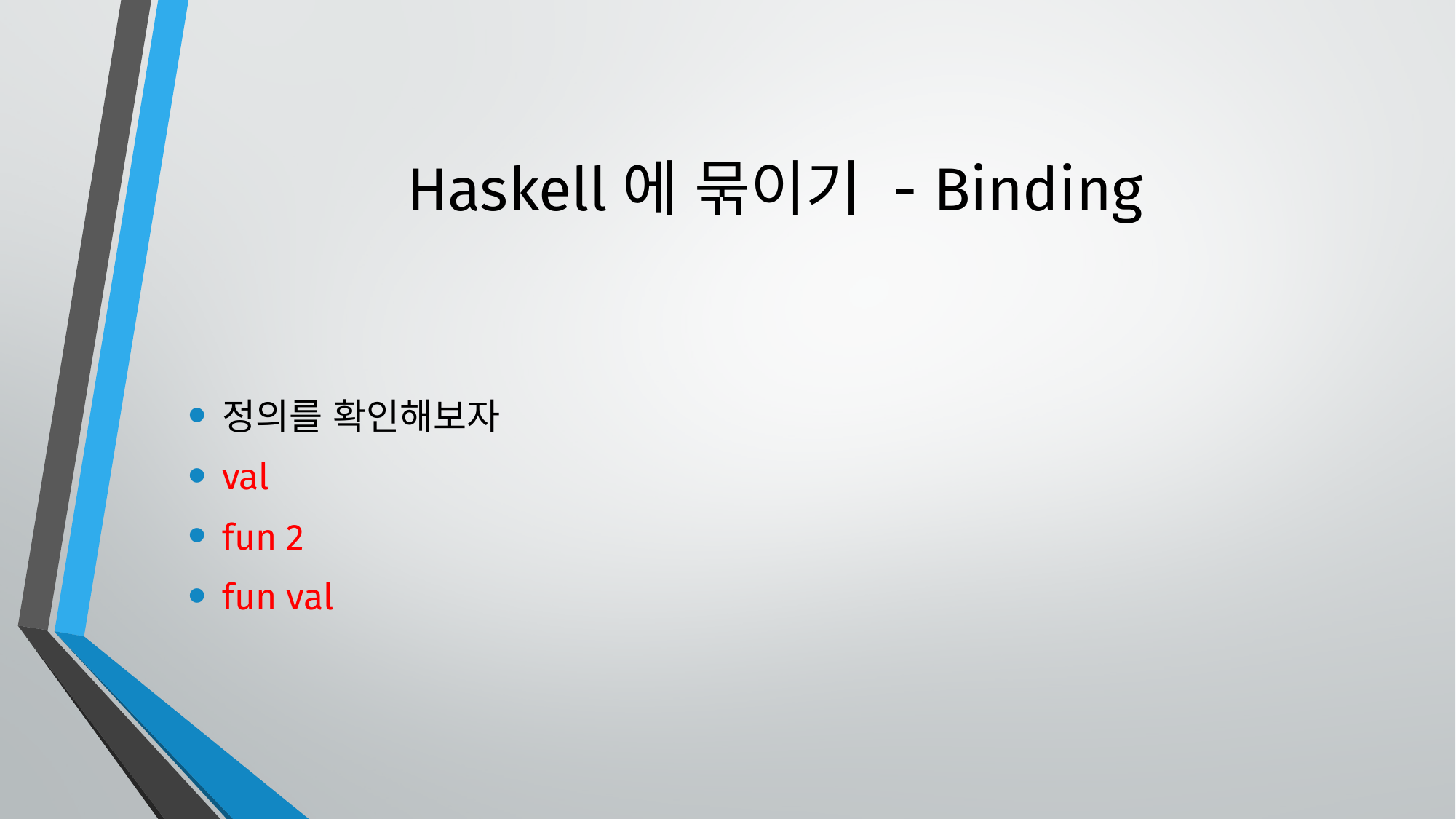

# Haskell에 묶이기 - Binding
정의를 확인해보자
val
fun 2
fun val